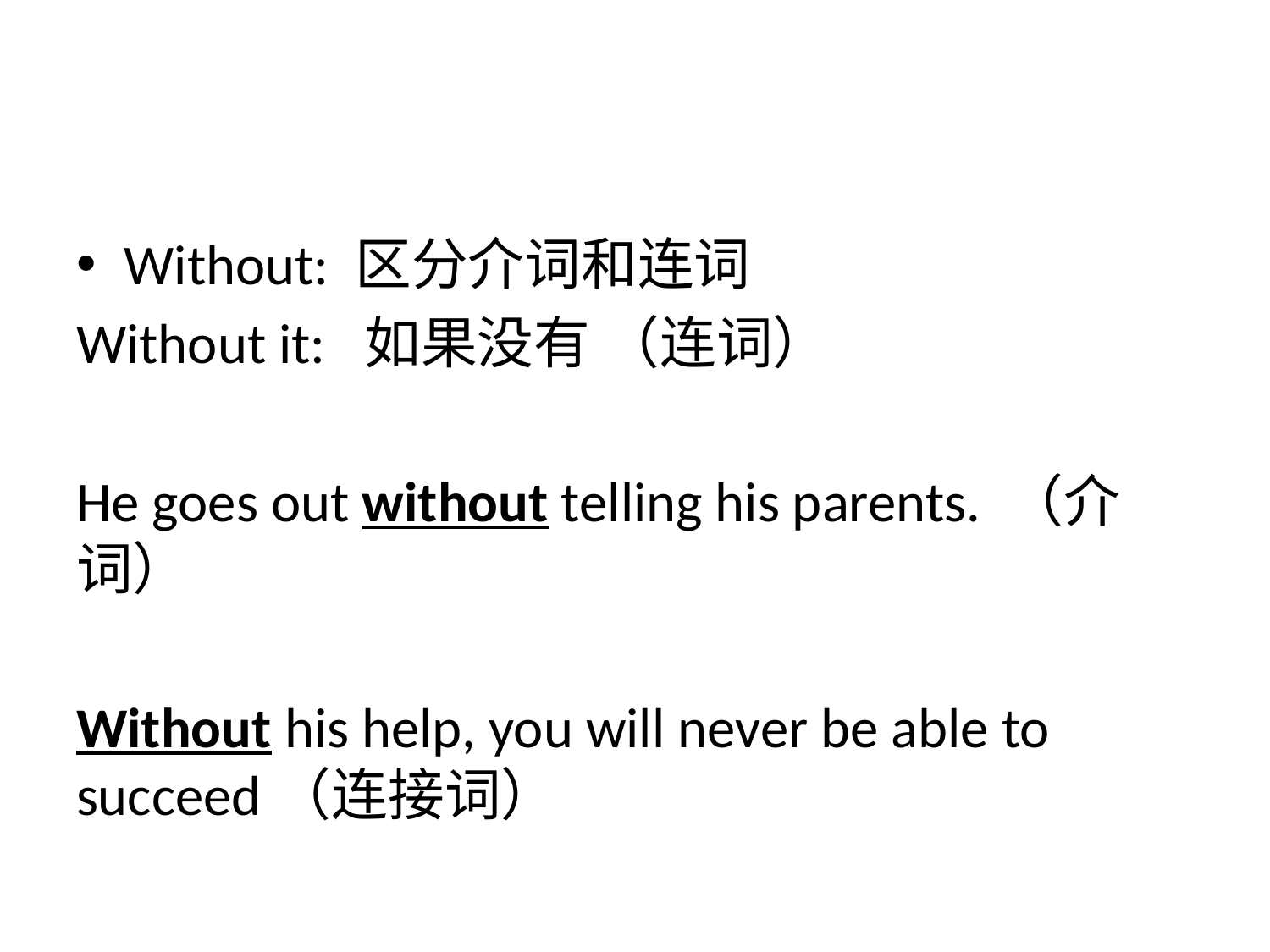

#
Without: 区分介词和连词
Without it:  如果没有 （连词）

He goes out without telling his parents. （介词）

Without his help, you will never be able to succeed（连接词）